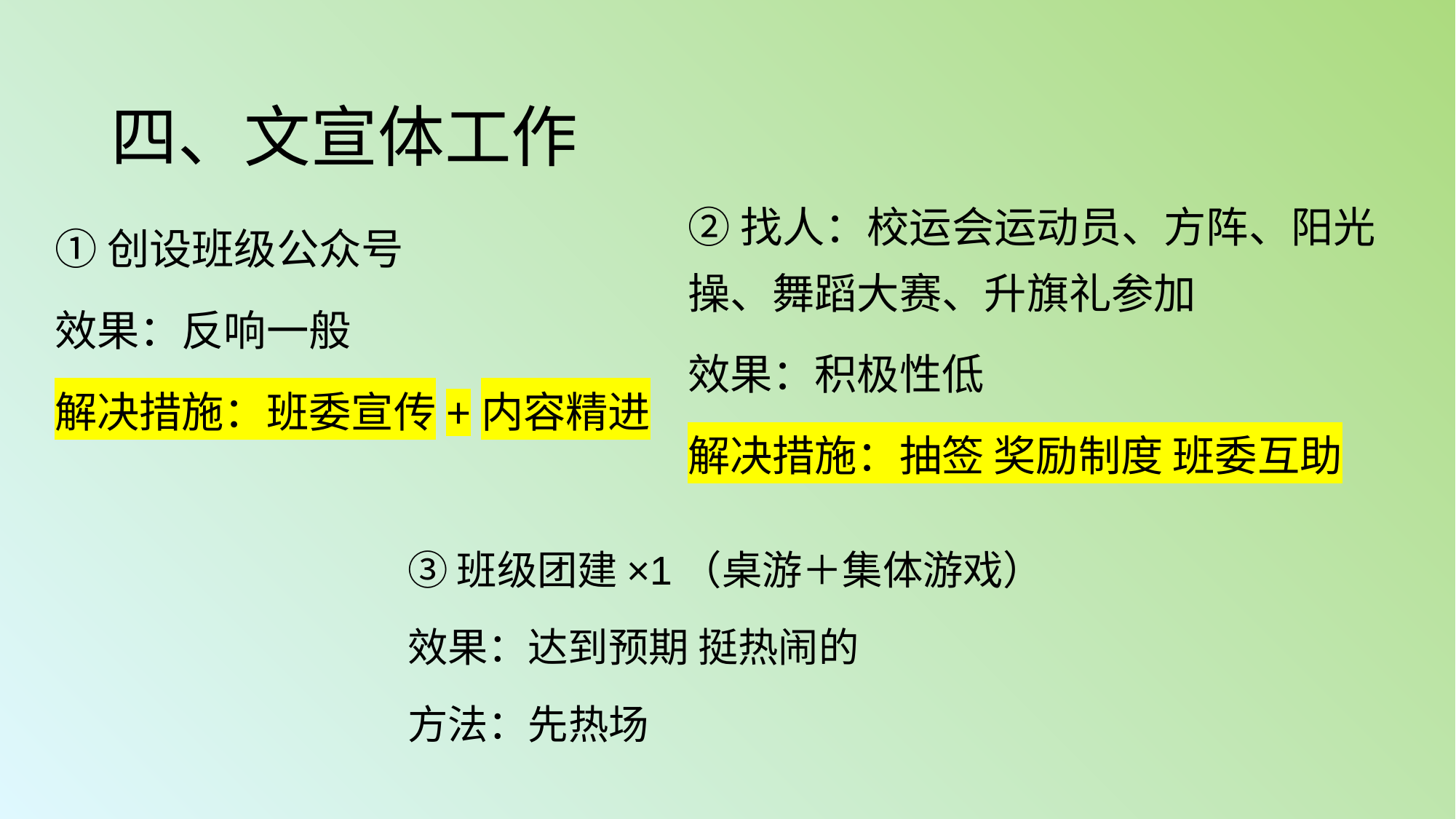

# 四、文宣体工作

②找人：校运会运动员、方阵、阳光操、舞蹈大赛、升旗礼参加
效果：积极性低
解决措施：抽签 奖励制度 班委互助

①创设班级公众号
效果：反响一般
解决措施：班委宣传+内容精进

③班级团建×1（桌游＋集体游戏）
效果：达到预期 挺热闹的
方法：先热场